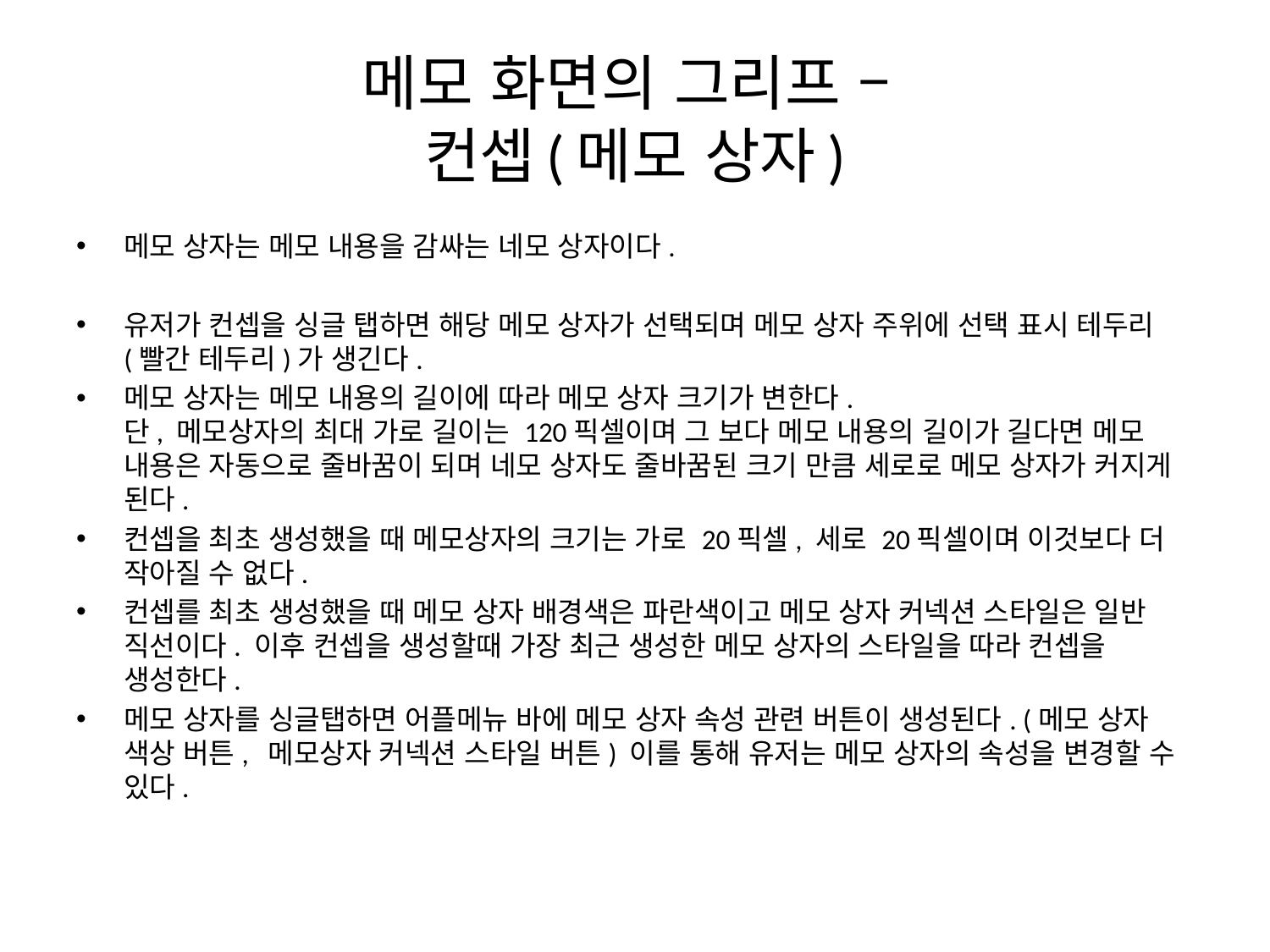

# 메모 화면의 그리프 – 컨셉(메모 상자)
메모 상자는 메모 내용을 감싸는 네모 상자이다.

유저가 컨셉을 싱글 탭하면 해당 메모 상자가 선택되며 메모 상자 주위에 선택 표시 테두리(빨간 테두리)가 생긴다.
메모 상자는 메모 내용의 길이에 따라 메모 상자 크기가 변한다.
단, 메모상자의 최대 가로 길이는 120픽셀이며 그 보다 메모 내용의 길이가 길다면 메모 내용은 자동으로 줄바꿈이 되며 네모 상자도 줄바꿈된 크기 만큼 세로로 메모 상자가 커지게 된다.
컨셉을 최초 생성했을 때 메모상자의 크기는 가로 20픽셀, 세로 20픽셀이며 이것보다 더 작아질 수 없다.
컨셉를 최초 생성했을 때 메모 상자 배경색은 파란색이고 메모 상자 커넥션 스타일은 일반 직선이다. 이후 컨셉을 생성할때 가장 최근 생성한 메모 상자의 스타일을 따라 컨셉을 생성한다.
메모 상자를 싱글탭하면 어플메뉴 바에 메모 상자 속성 관련 버튼이 생성된다. (메모 상자 색상 버튼,  메모상자 커넥션 스타일 버튼) 이를 통해 유저는 메모 상자의 속성을 변경할 수 있다.